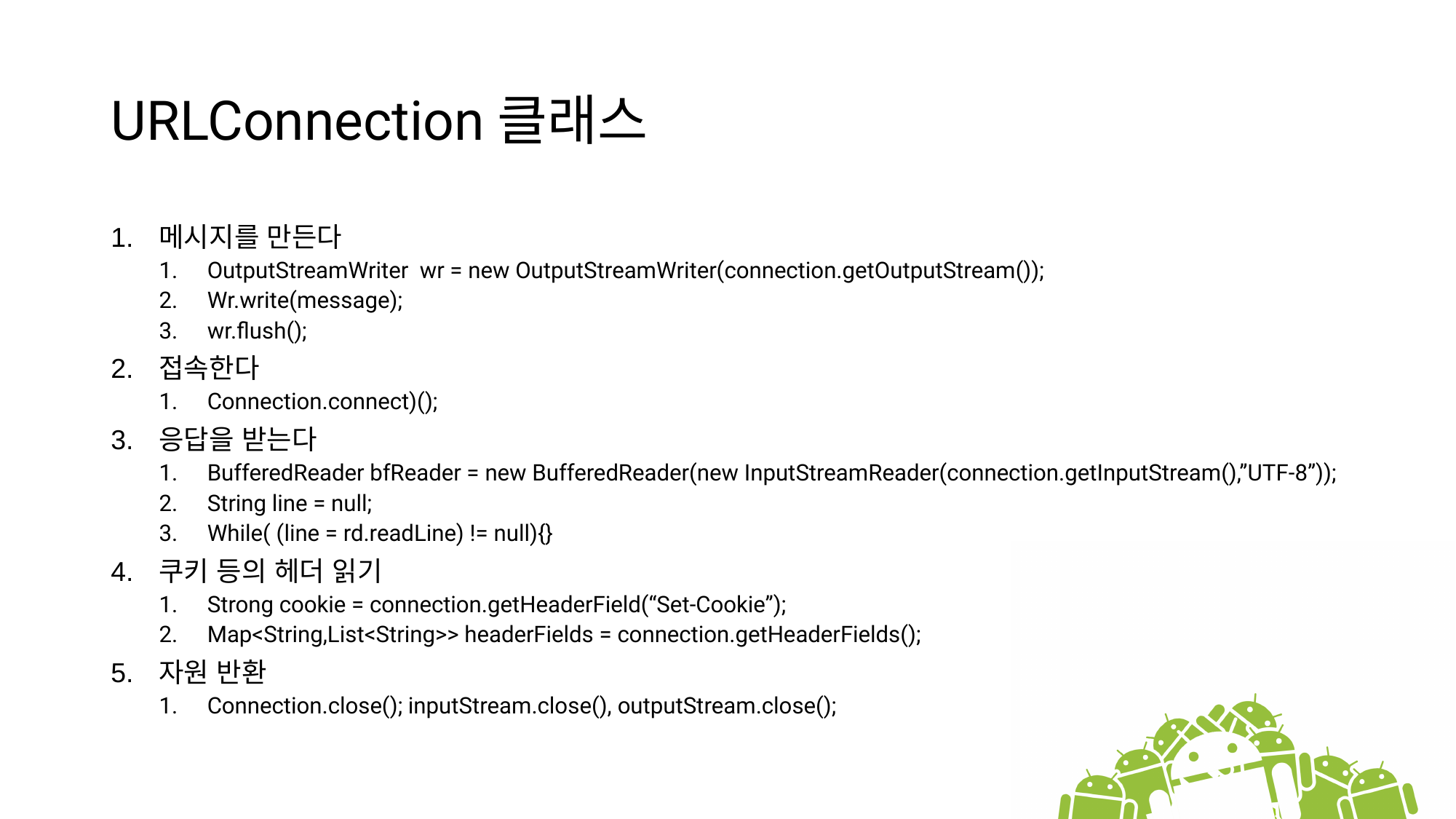

# URLConnection클래스
메시지를 만든다
OutputStreamWriter  wr = new OutputStreamWriter(connection.getOutputStream());
Wr.write(message);
wr.flush();
접속한다
Connection.connect)();
응답을 받는다
BufferedReader bfReader = new BufferedReader(new InputStreamReader(connection.getInputStream(),”UTF-8”));
String line = null;
While( (line = rd.readLine) != null){}
쿠키 등의 헤더 읽기
Strong cookie = connection.getHeaderField(“Set-Cookie”);
Map<String,List<String>> headerFields = connection.getHeaderFields();
자원 반환
Connection.close(); inputStream.close(), outputStream.close();